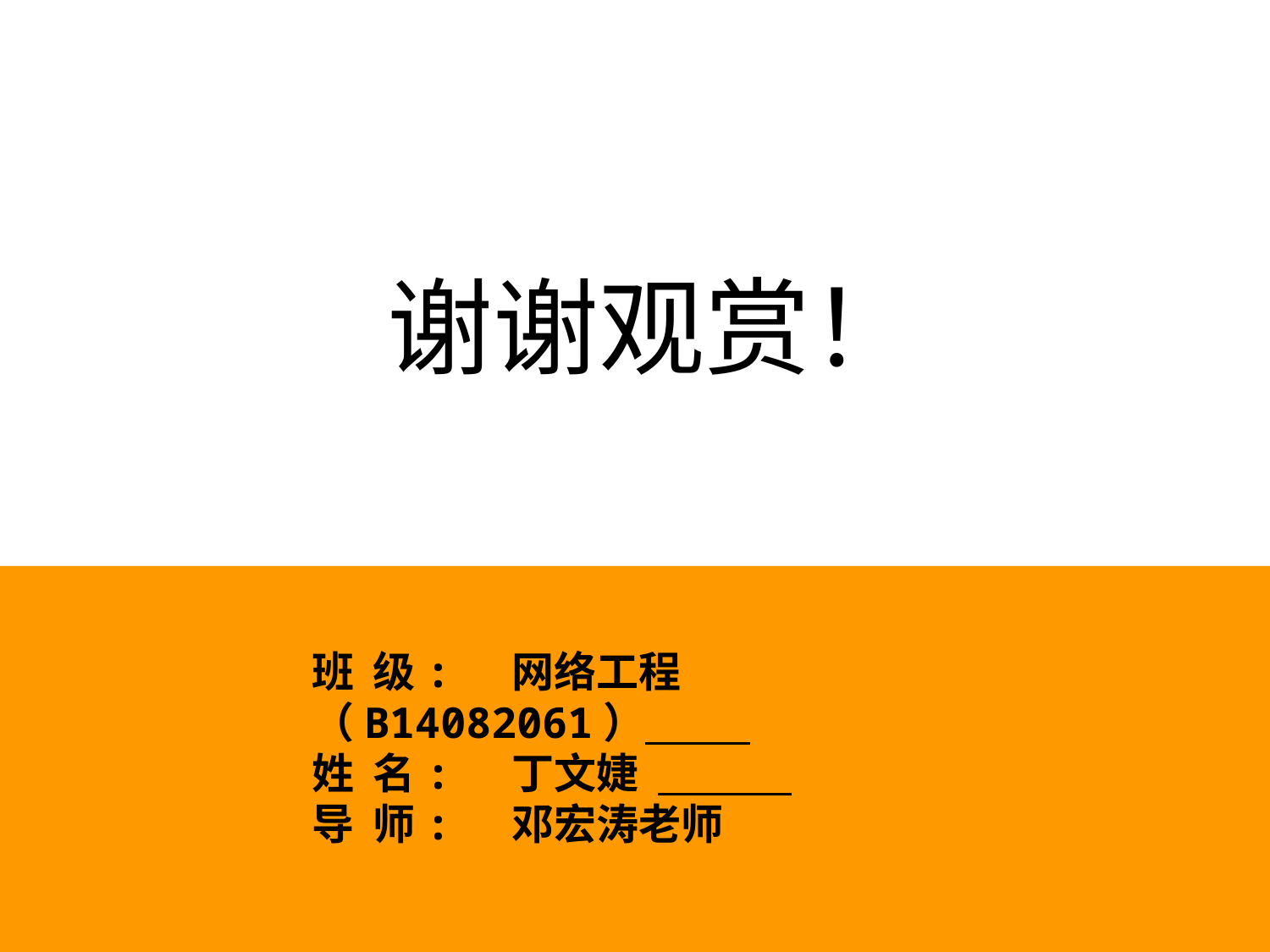

谢谢观赏！

班  级:  网络工程（B14082061）
姓  名:  丁文婕
导  师:  邓宏涛老师